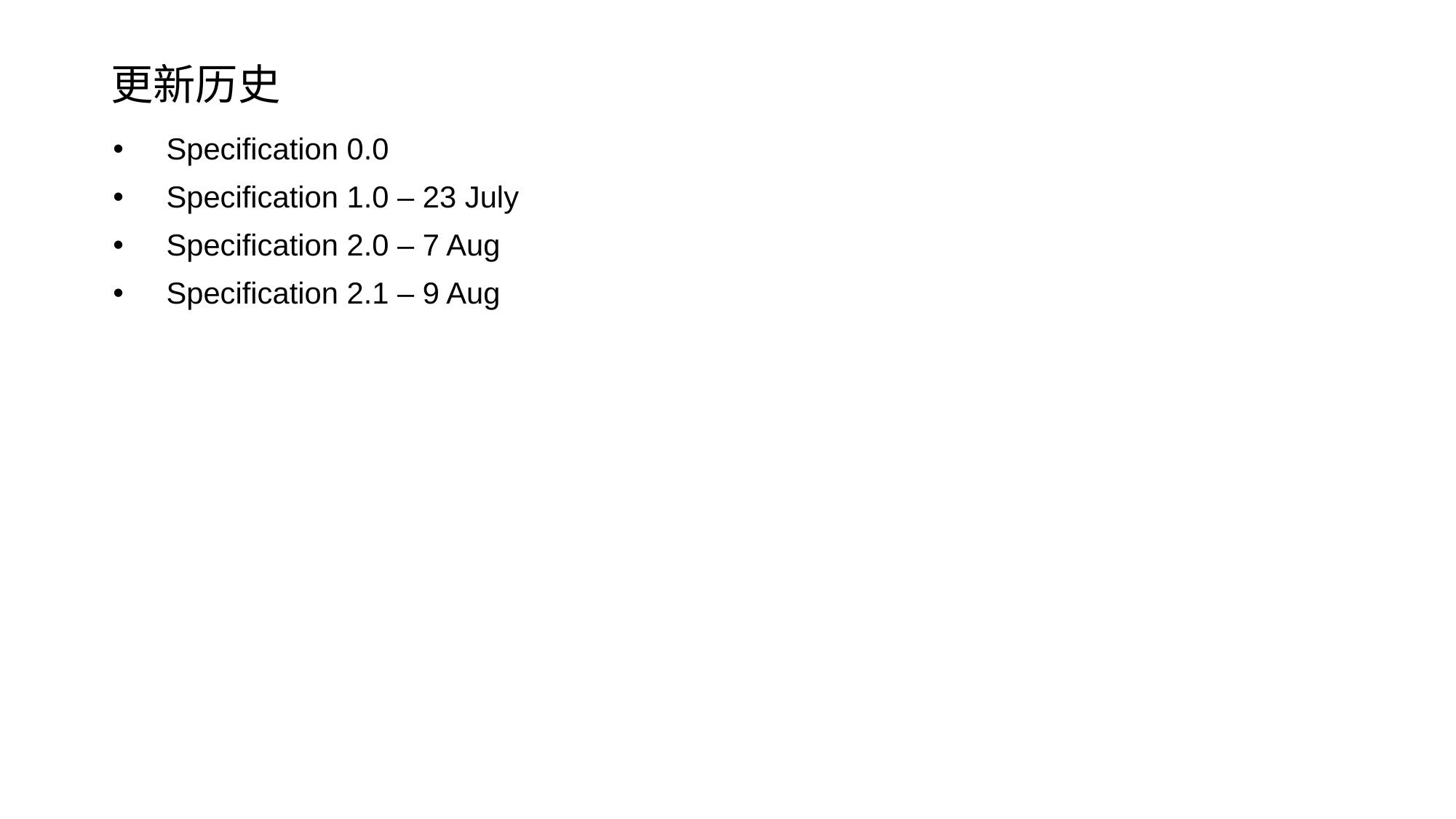

# 更新历史
Specification 0.0
Specification 1.0 – 23 July
Specification 2.0 – 7 Aug
Specification 2.1 – 9 Aug